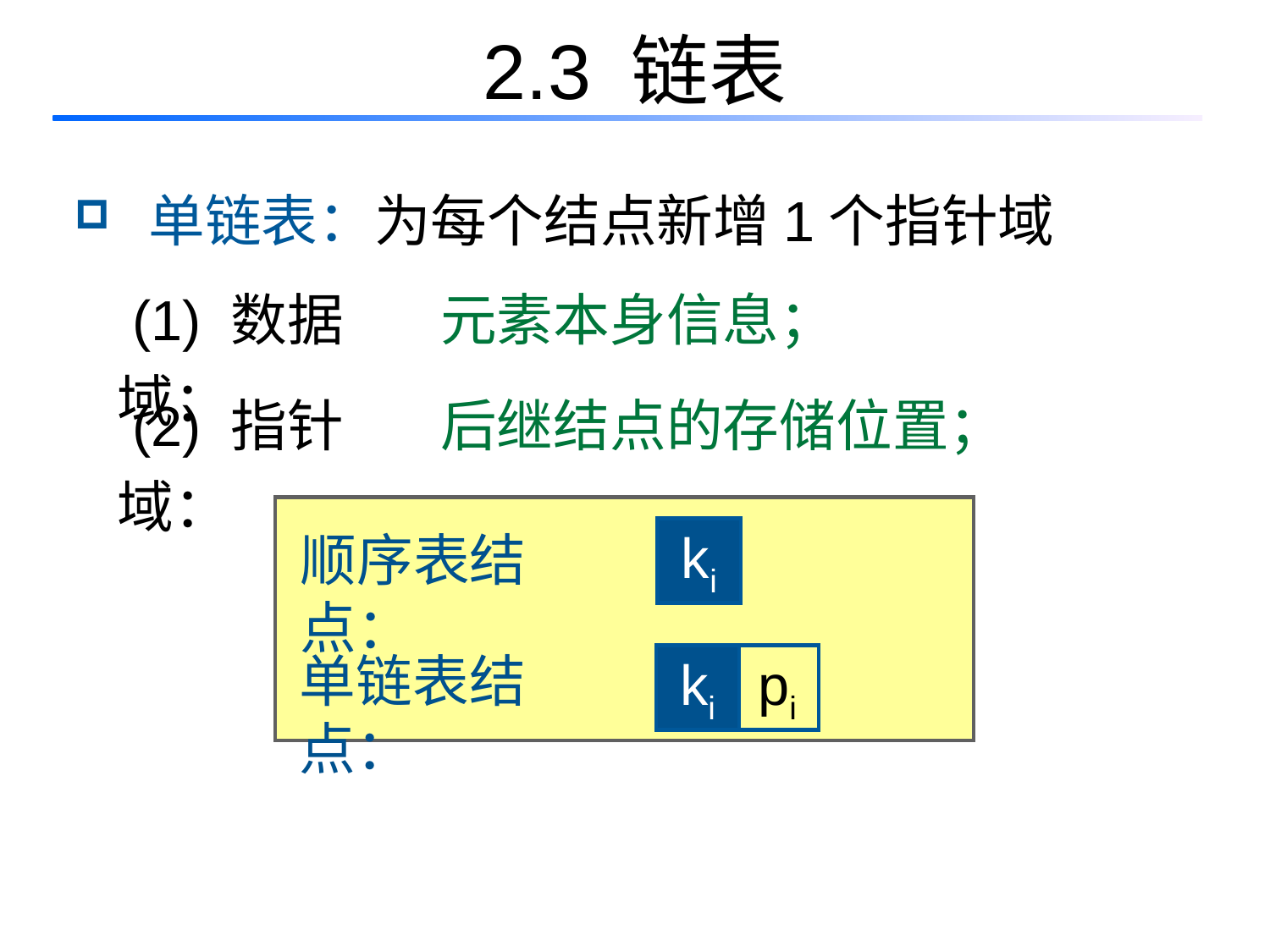

# 2.3 链表

 单链表：为每个结点新增1个指针域
    (1) 数据域：
元素本身信息；
    (2) 指针域：
后继结点的存储位置；

顺序表结点：
ki
单链表结点：
ki
pi